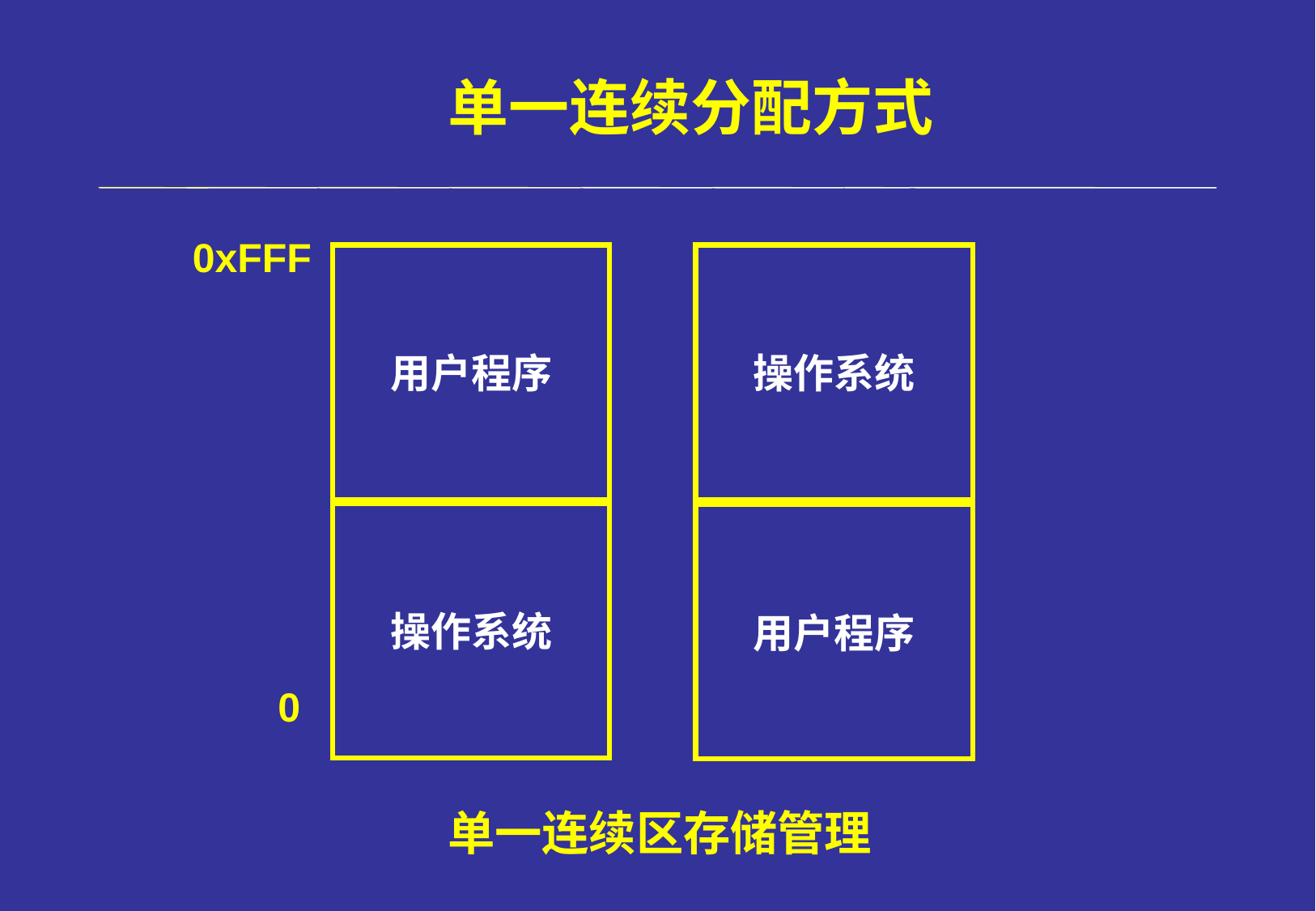

单一连续分配方式
0xFFF

用户程序

操作系统

操作系统

用户程序

0
单一连续区存储管理